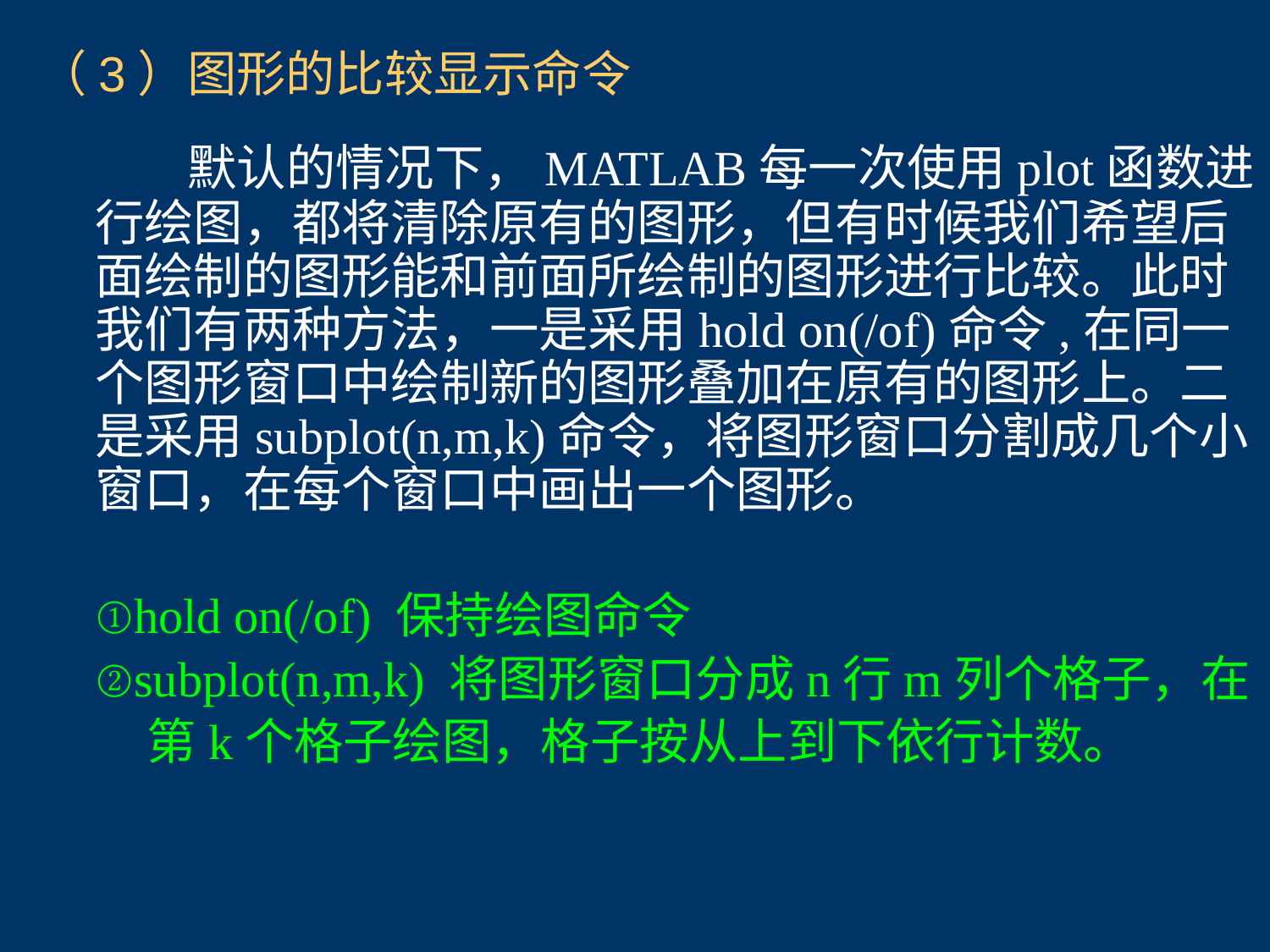

（3）图形的比较显示命令
          默认的情况下，MATLAB每一次使用plot函数进行绘图，都将清除原有的图形，但有时候我们希望后面绘制的图形能和前面所绘制的图形进行比较。此时我们有两种方法，一是采用hold on(/of)命令,在同一个图形窗口中绘制新的图形叠加在原有的图形上。二是采用subplot(n,m,k)命令，将图形窗口分割成几个小窗口，在每个窗口中画出一个图形。

    ①hold on(/of) 保持绘图命令
    ②subplot(n,m,k) 将图形窗口分成n行m列个格子，在
        第k个格子绘图，格子按从上到下依行计数。